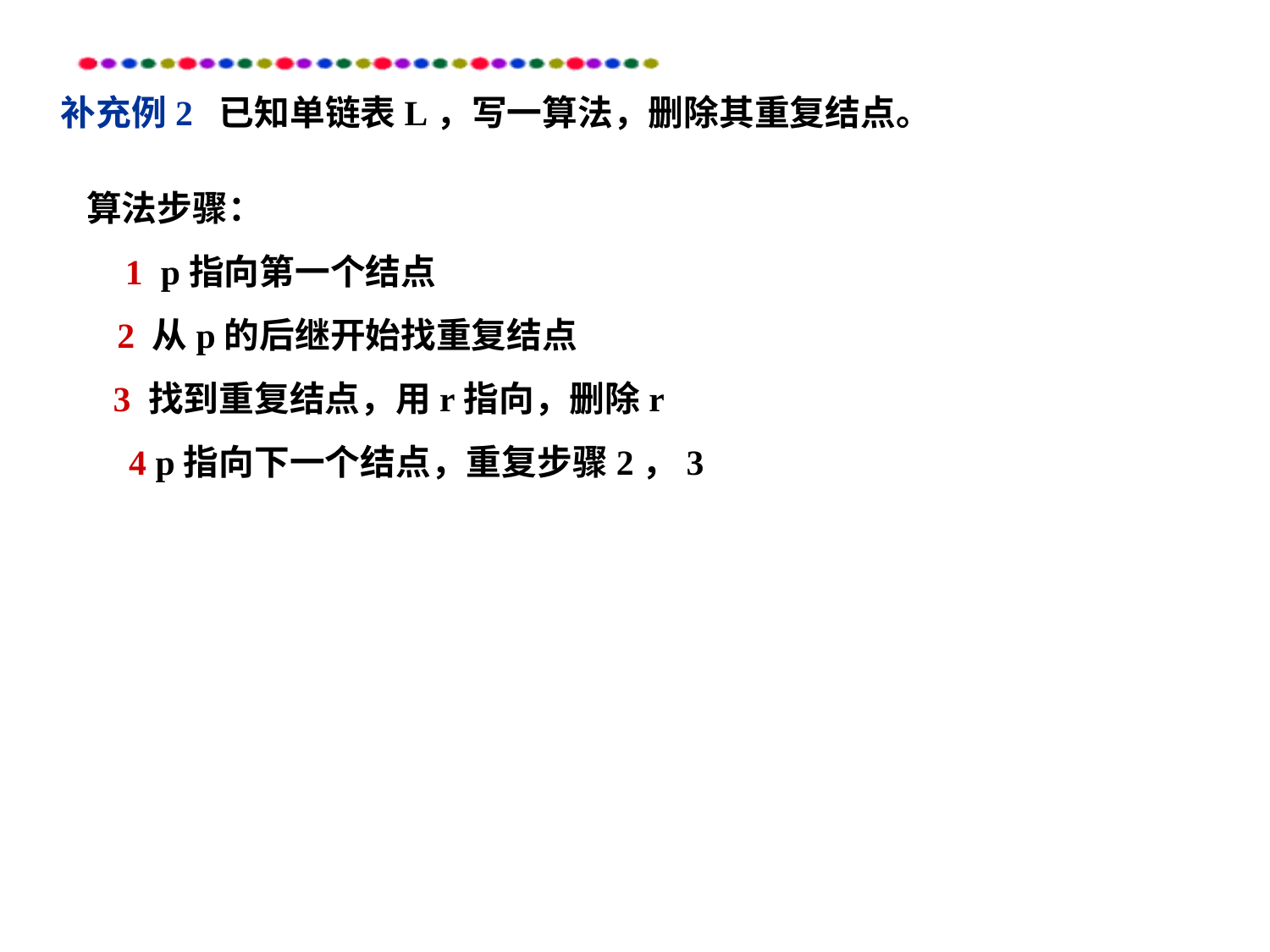

补充例2  已知单链表L，写一算法，删除其重复结点。
算法步骤：
1  p指向第一个结点
2 从p的后继开始找重复结点
3 找到重复结点，用r指向，删除r
4 p指向下一个结点，重复步骤2，3